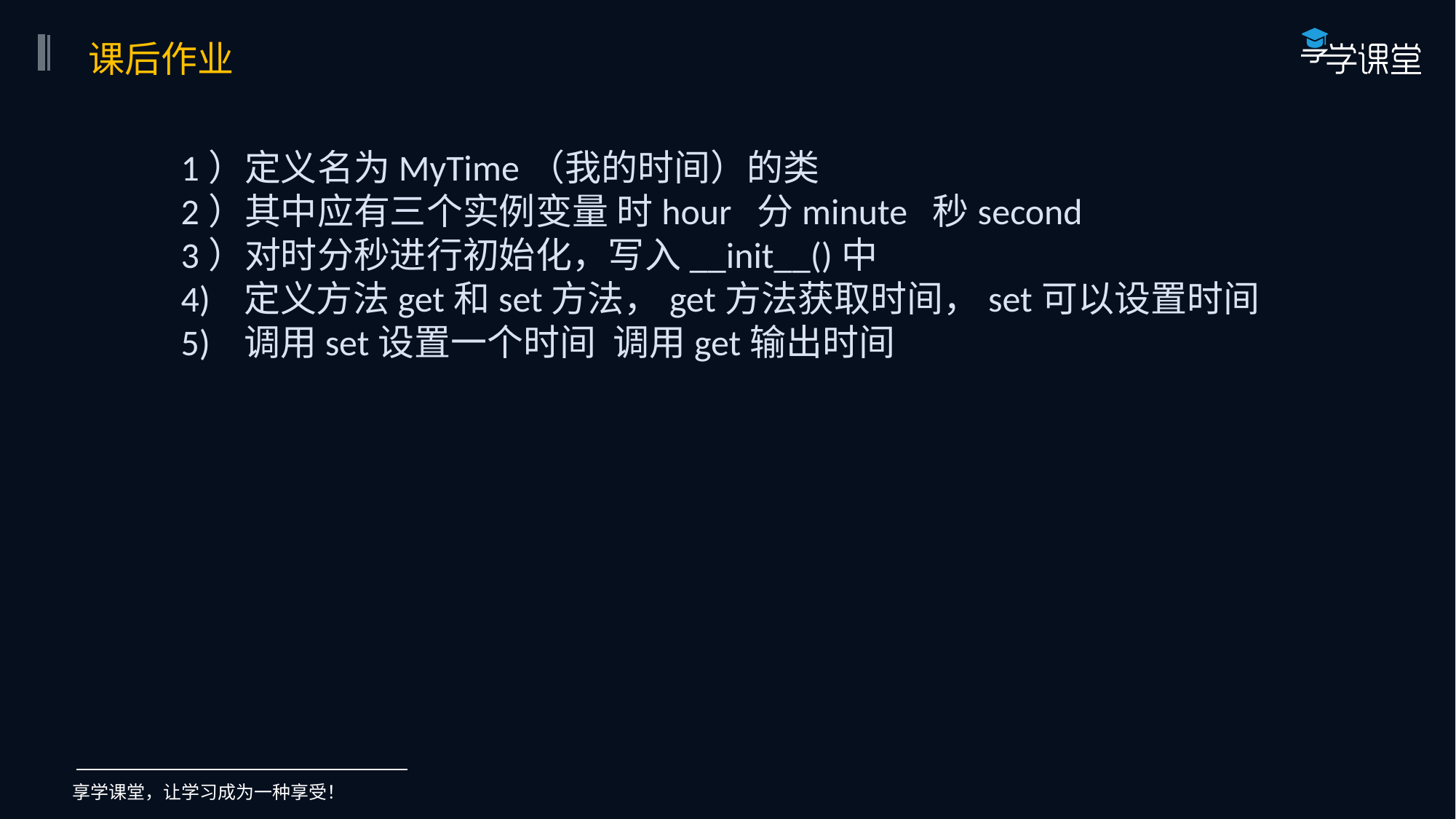

课后作业
1）定义名为MyTime（我的时间）的类
2）其中应有三个实例变量 时hour  分minute  秒second
3）对时分秒进行初始化，写入__init__()中
4)   定义方法get和set方法，get方法获取时间，set可以设置时间
5)   调用set设置一个时间  调用get输出时间